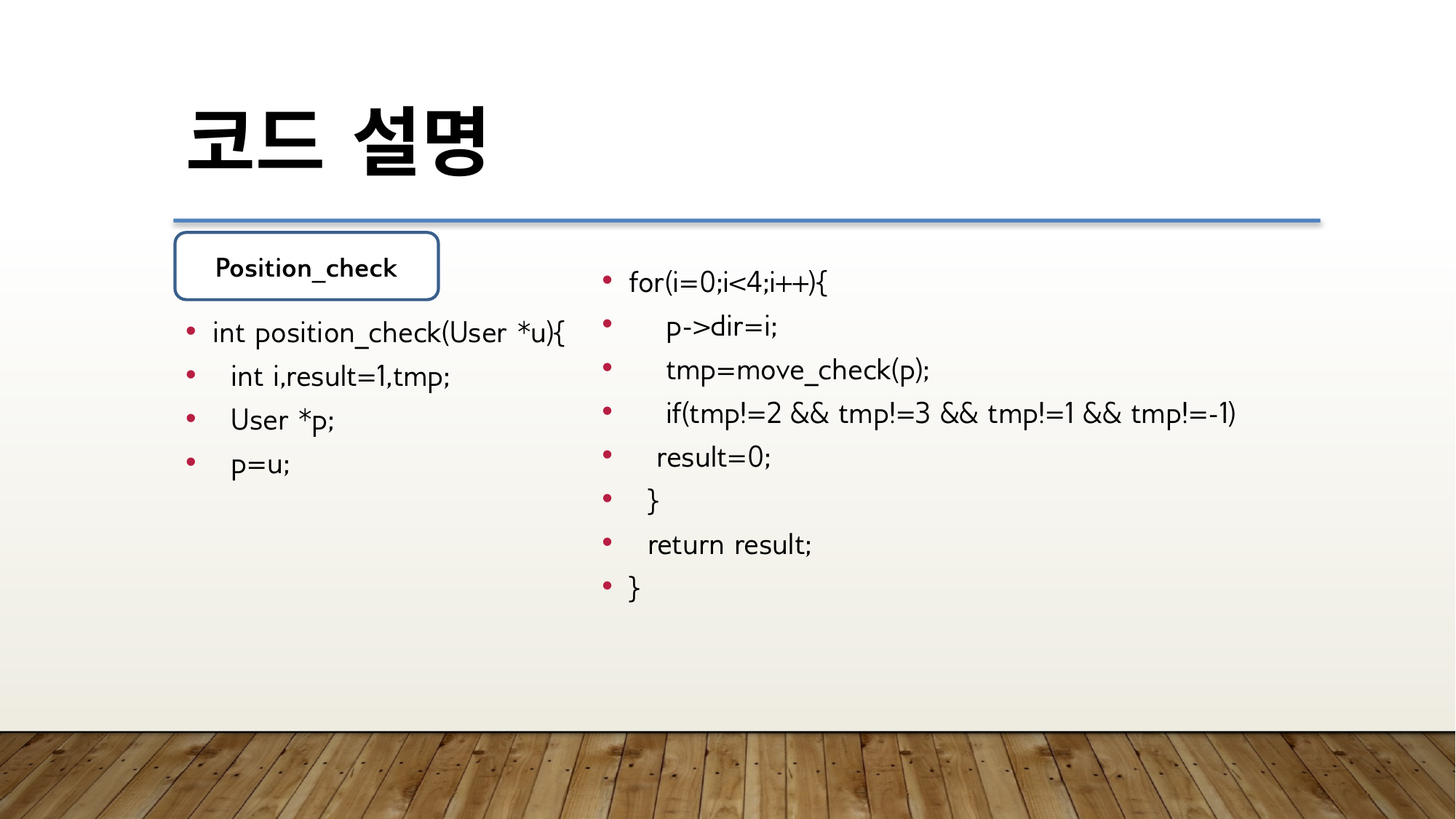

코드 설명
Position_check
for(i=0;i<4;i++){
    p->dir=i;
    tmp=move_check(p);
    if(tmp!=2 && tmp!=3 && tmp!=1 && tmp!=-1)
   result=0;
  }
  return result;
}
int position_check(User *u){
  int i,result=1,tmp;
  User *p;
  p=u;